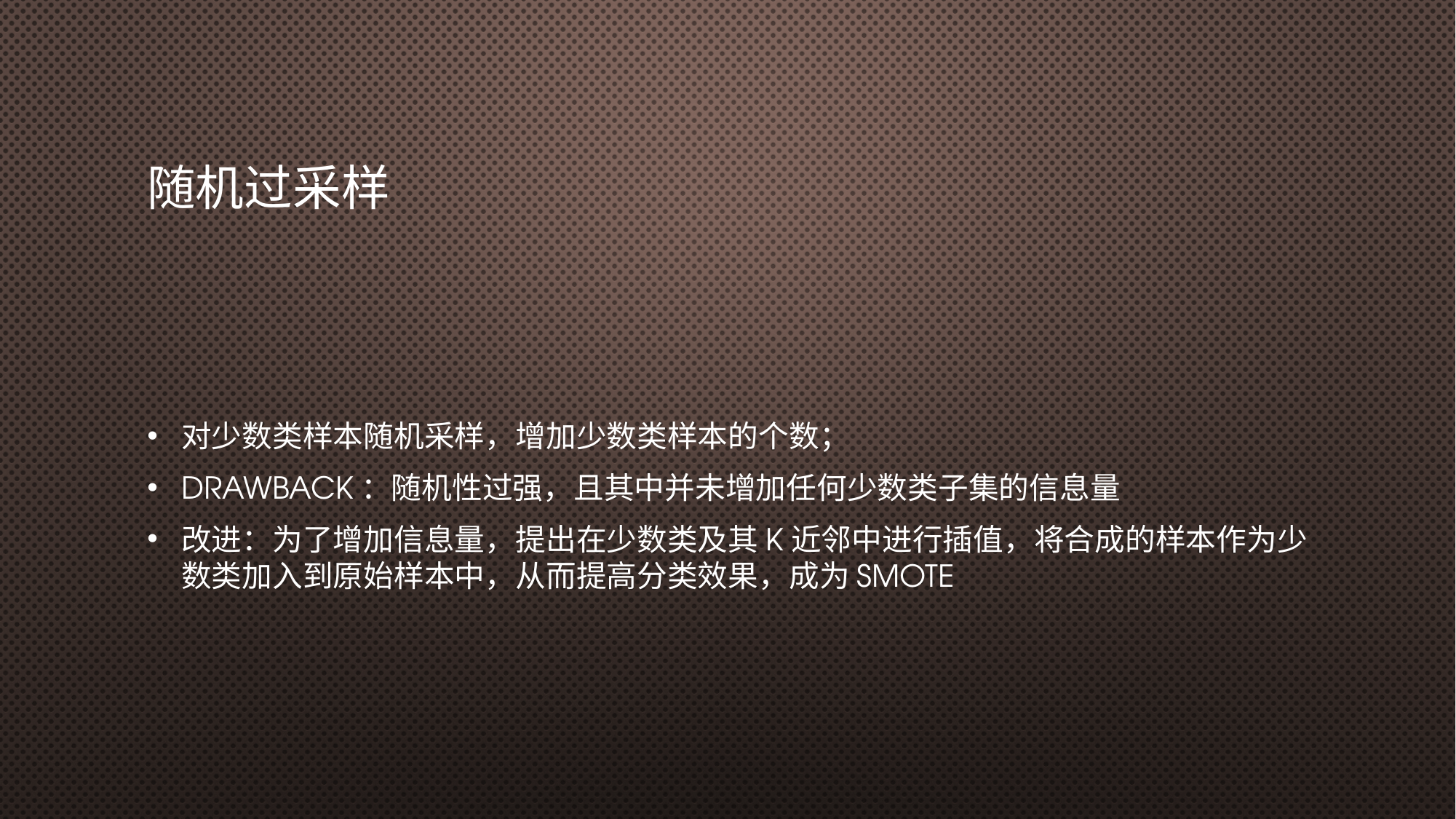

# 随机过采样
对少数类样本随机采样，增加少数类样本的个数；
Drawback：随机性过强，且其中并未增加任何少数类子集的信息量
改进：为了增加信息量，提出在少数类及其k近邻中进行插值，将合成的样本作为少数类加入到原始样本中，从而提高分类效果，成为SMOTE